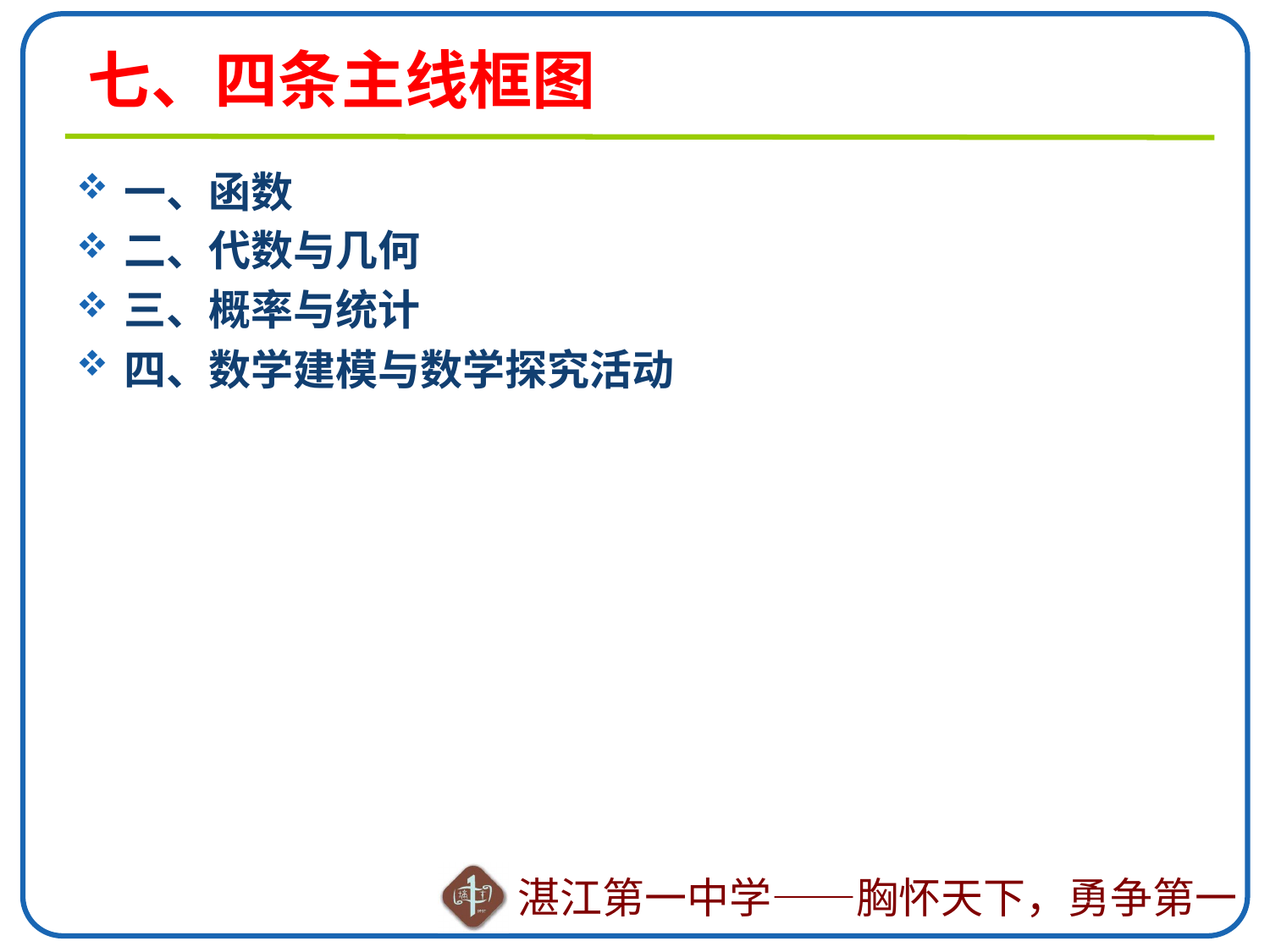

# 七、四条主线框图
一、函数
二、代数与几何
三、概率与统计
四、数学建模与数学探究活动
32